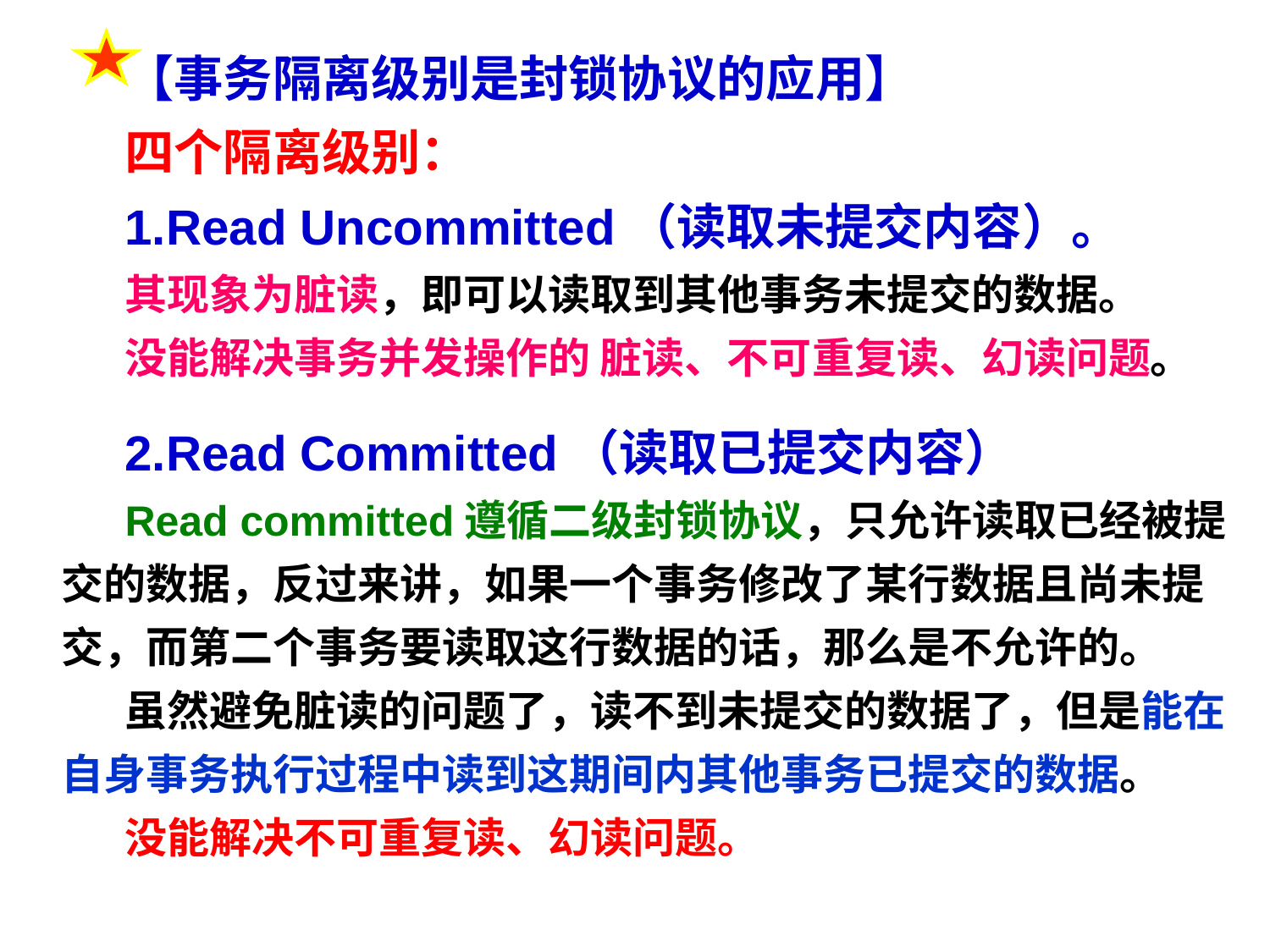

【事务隔离级别是封锁协议的应用】
四个隔离级别：
1.Read Uncommitted（读取未提交内容）。
其现象为脏读，即可以读取到其他事务未提交的数据。
没能解决事务并发操作的 脏读、不可重复读、幻读问题。

2.Read Committed（读取已提交内容）
Read committed遵循二级封锁协议，只允许读取已经被提交的数据，反过来讲，如果一个事务修改了某行数据且尚未提交，而第二个事务要读取这行数据的话，那么是不允许的。
虽然避免脏读的问题了，读不到未提交的数据了，但是能在自身事务执行过程中读到这期间内其他事务已提交的数据。
没能解决不可重复读、幻读问题。